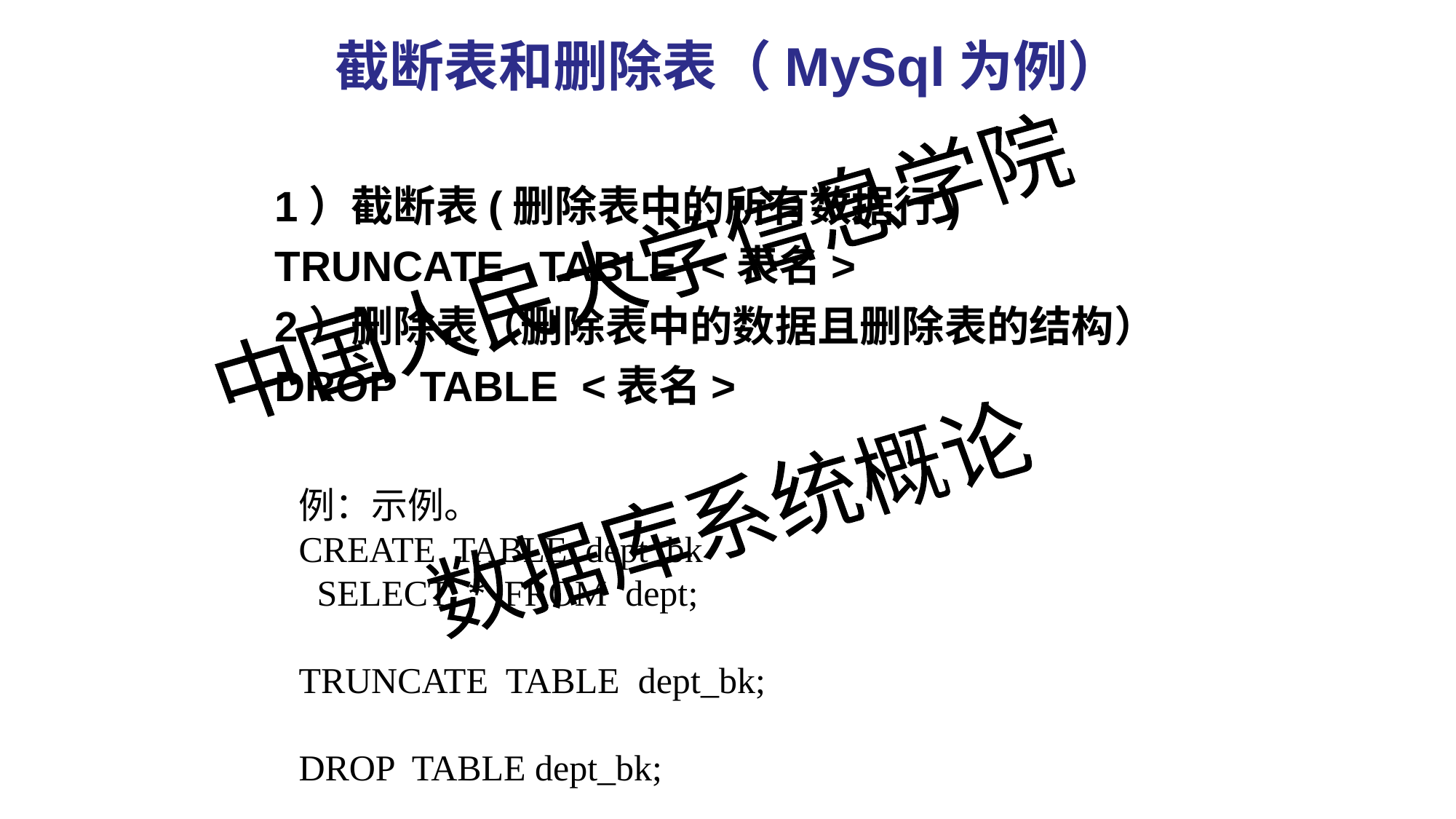

截断表和删除表（MySql为例）

1）截断表(删除表中的所有数据行)
TRUNCATE   TABLE  <表名>
2）删除表（删除表中的数据且删除表的结构）
DROP  TABLE  <表名>
例：示例。
CREATE  TABLE  dept_bk
  SELECT  *  FROM  dept;

TRUNCATE  TABLE  dept_bk;

DROP  TABLE dept_bk;